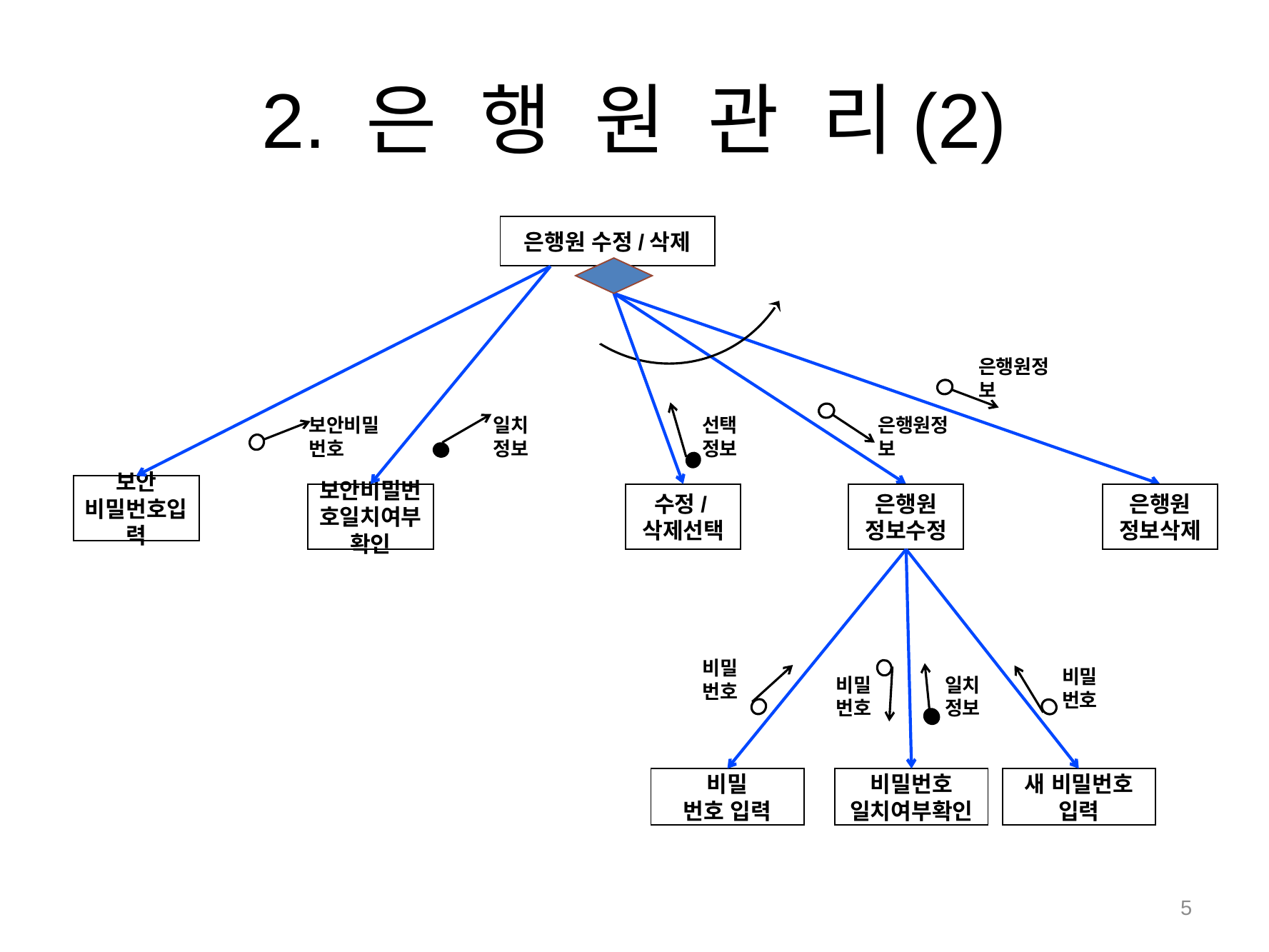

# 2. 은  행  원  관  리(2)

은행원 수정/삭제

은행원정보

보안비밀번호
일치정보
선택정보
은행원정보

보안 비밀번호입력
보안비밀번호일치여부확인
수정/삭제선택
은행원 정보수정
은행원 정보삭제
비밀번호

비밀번호

비밀번호
일치 정보

비밀
번호 입력
비밀번호
일치여부확인
새 비밀번호 입력
5